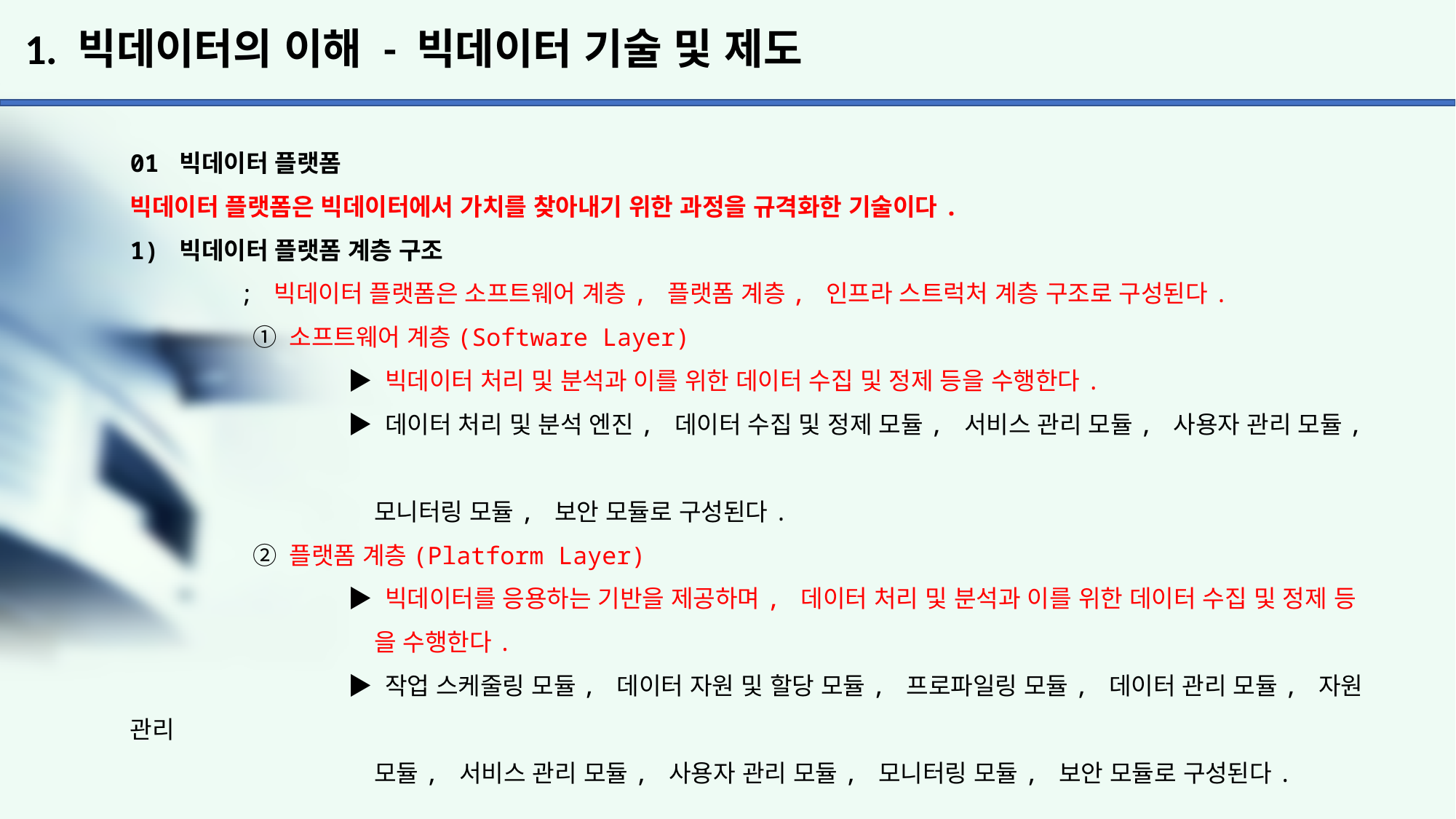

# 1. 빅데이터의 이해 - 빅데이터 기술 및 제도
01 빅데이터 플랫폼
빅데이터 플랫폼은 빅데이터에서 가치를 찾아내기 위한 과정을 규격화한 기술이다.
1) 빅데이터 플랫폼 계층 구조
	; 빅데이터 플랫폼은 소프트웨어 계층, 플랫폼 계층, 인프라 스트럭처 계층 구조로 구성된다.
	  ① 소프트웨어 계층(Software Layer)
		▶ 빅데이터 처리 및 분석과 이를 위한 데이터 수집 및 정제 등을 수행한다.
		▶ 데이터 처리 및 분석 엔진, 데이터 수집 및 정제 모듈, 서비스 관리 모듈, 사용자 관리 모듈,
		   모니터링 모듈, 보안 모듈로 구성된다.
	  ② 플랫폼 계층(Platform Layer)
		▶ 빅데이터를 응용하는 기반을 제공하며, 데이터 처리 및 분석과 이를 위한 데이터 수집 및 정제 등
		   을 수행한다.
		▶ 작업 스케줄링 모듈, 데이터 자원 및 할당 모듈, 프로파일링 모듈, 데이터 관리 모듈, 자원 관리
		   모듈, 서비스 관리 모듈, 사용자 관리 모듈, 모니터링 모듈, 보안 모듈로 구성된다.